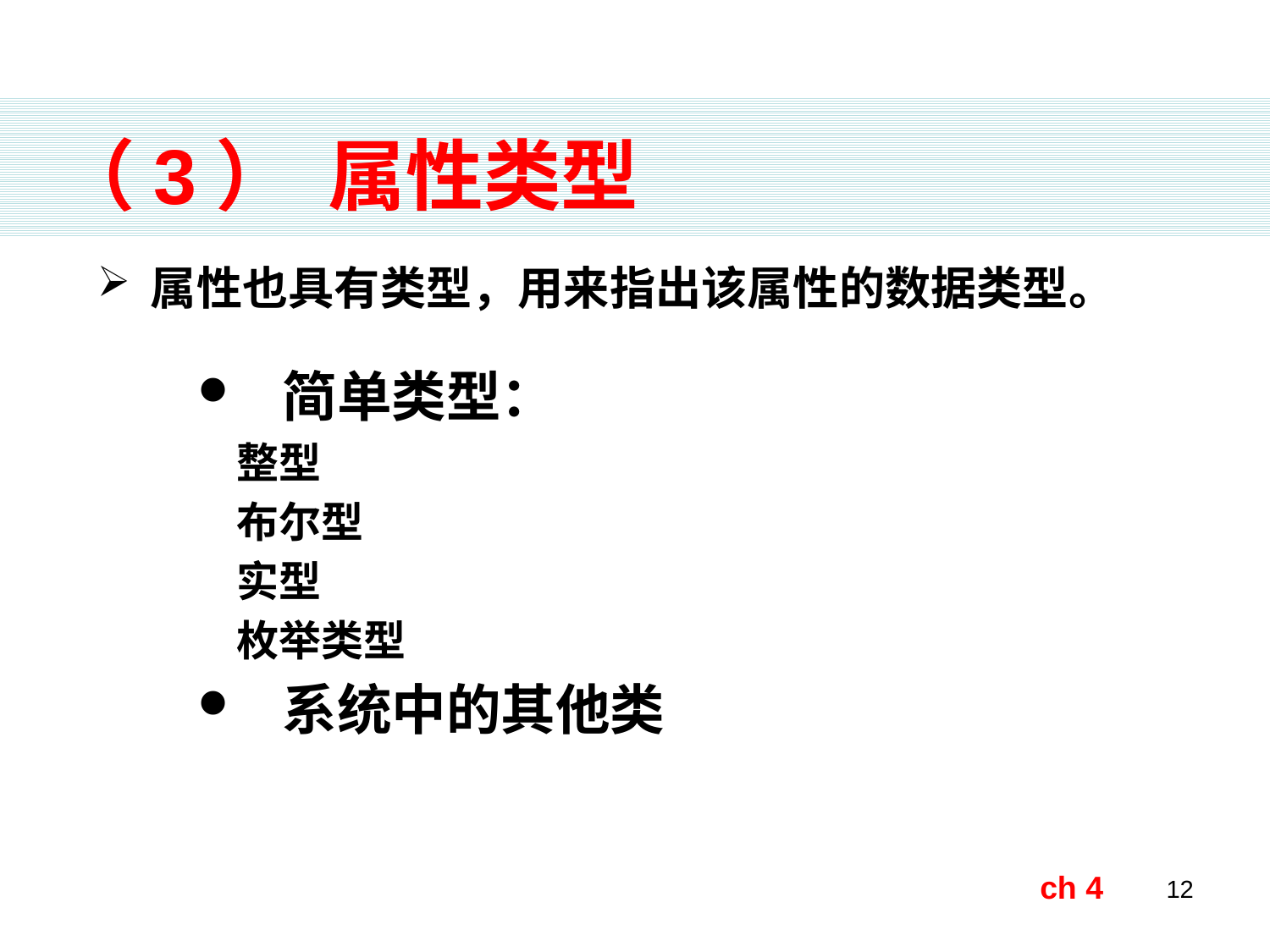

（3）  属性类型
 属性也具有类型，用来指出该属性的数据类型。
简单类型：
   整型
   布尔型
   实型
   枚举类型
系统中的其他类
ch 4
12